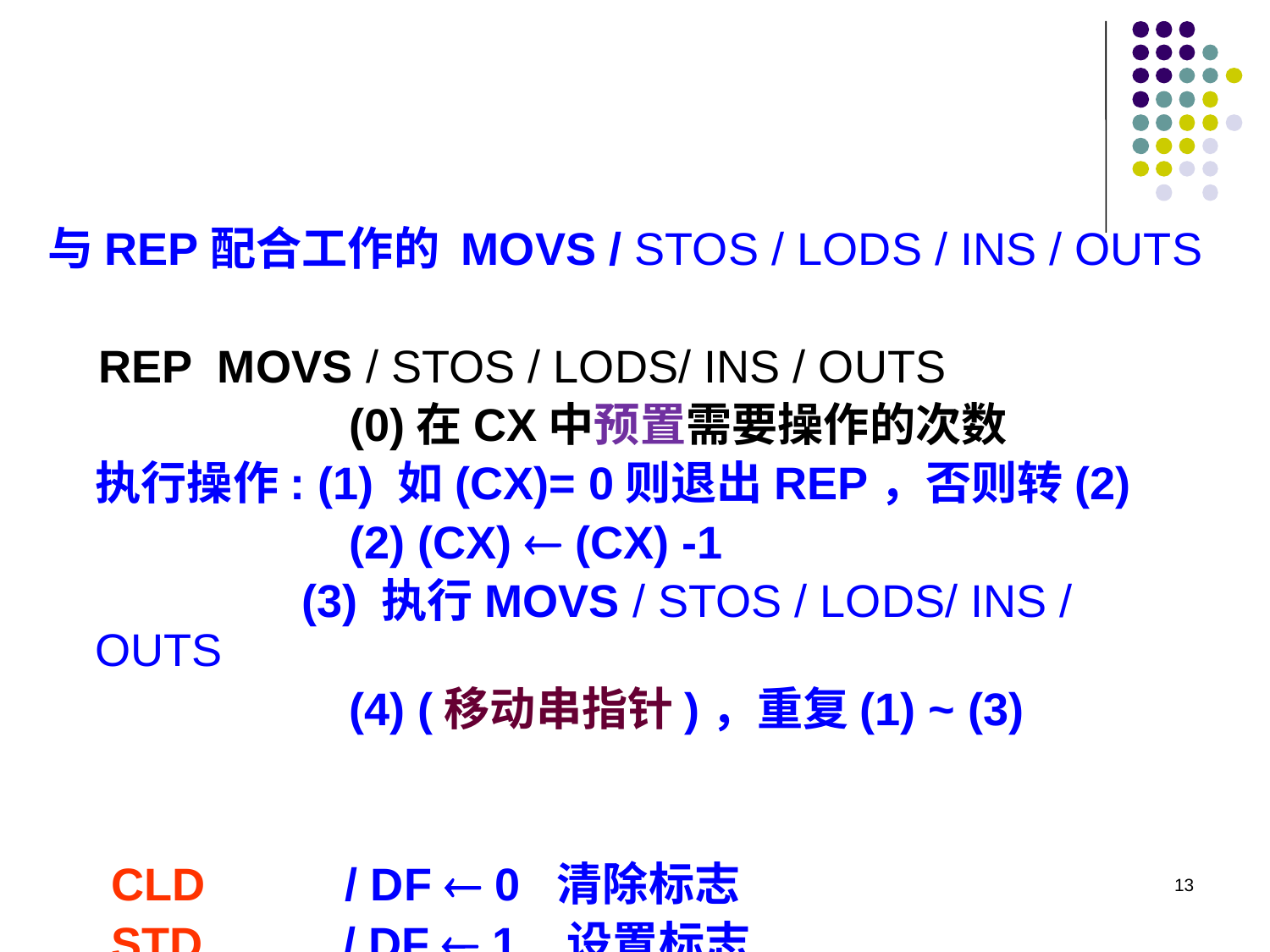

与REP配合工作的 MOVS / STOS / LODS / INS / OUTS

    REP  MOVS / STOS / LODS/ INS / OUTS
    		(0)在CX中预置需要操作的次数
	执行操作: (1) 如(CX)= 0则退出REP，否则转(2)
　　　　　	(2) (CX) ← (CX) -1
                    (3) 执行MOVS / STOS / LODS/ INS / OUTS
　　　　　	(4) (移动串指针)，重复(1) ~ (3)

     CLD           / DF ← 0  清除标志
     STD           / DF ← 1   设置标志
13